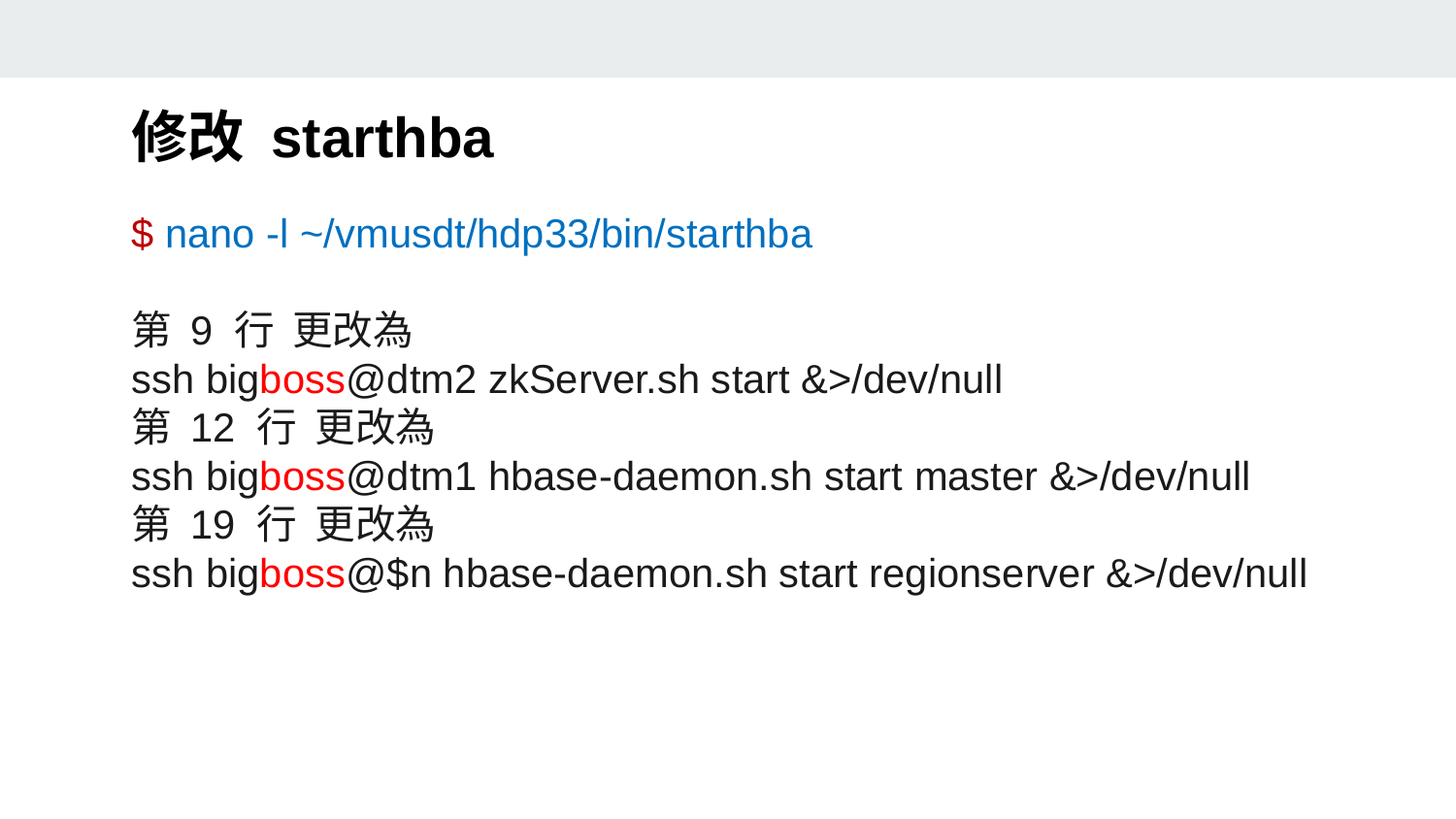

修改 starthba
$ nano -l ~/vmusdt/hdp33/bin/starthba

第 9 行  更改為
ssh bigboss@dtm2 zkServer.sh start &>/dev/null
第 12 行  更改為
ssh bigboss@dtm1 hbase-daemon.sh start master &>/dev/null
第 19 行  更改為
ssh bigboss@$n hbase-daemon.sh start regionserver &>/dev/null